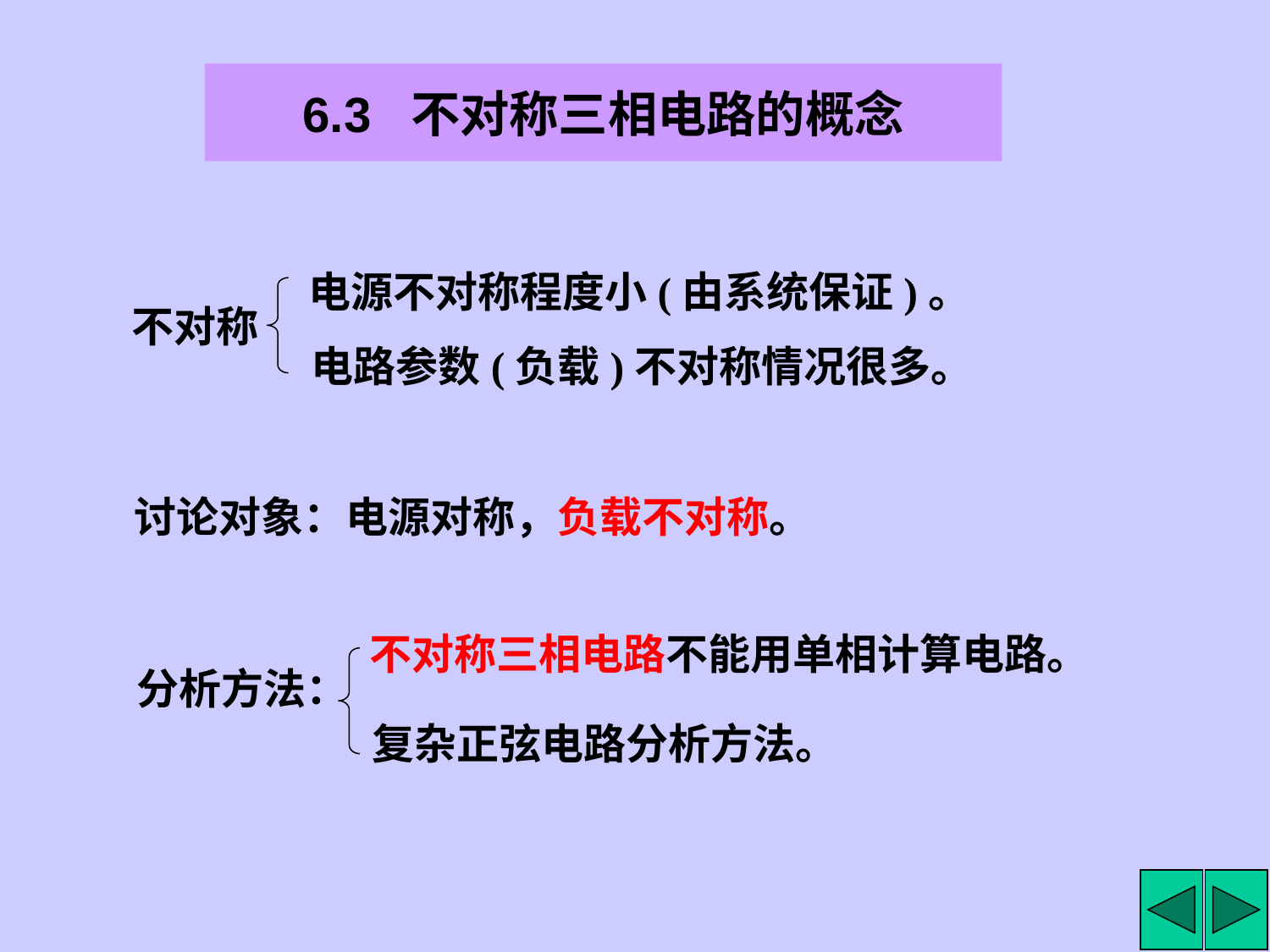

6.3  不对称三相电路的概念
电源不对称程度小(由系统保证)。

不对称
电路参数(负载)不对称情况很多。
讨论对象：电源对称，负载不对称。
不对称三相电路不能用单相计算电路。

分析方法：
复杂正弦电路分析方法。